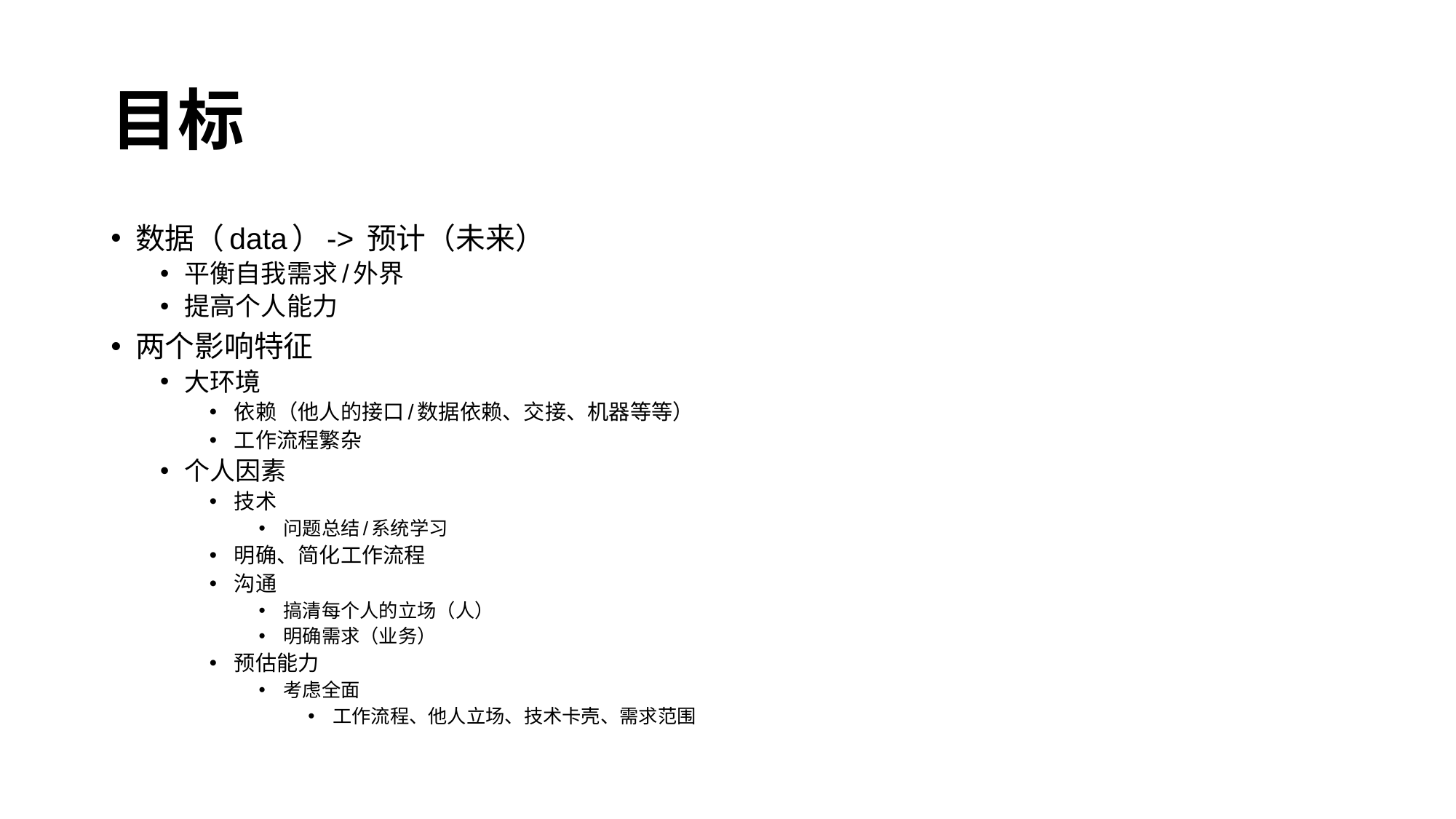

# 目标
数据（data）-> 预计（未来）
平衡自我需求/外界
提高个人能力
两个影响特征
大环境
依赖（他人的接口/数据依赖、交接、机器等等）
工作流程繁杂
个人因素
技术
问题总结/系统学习
明确、简化工作流程
沟通
搞清每个人的立场（人）
明确需求（业务）
预估能力
考虑全面
工作流程、他人立场、技术卡壳、需求范围